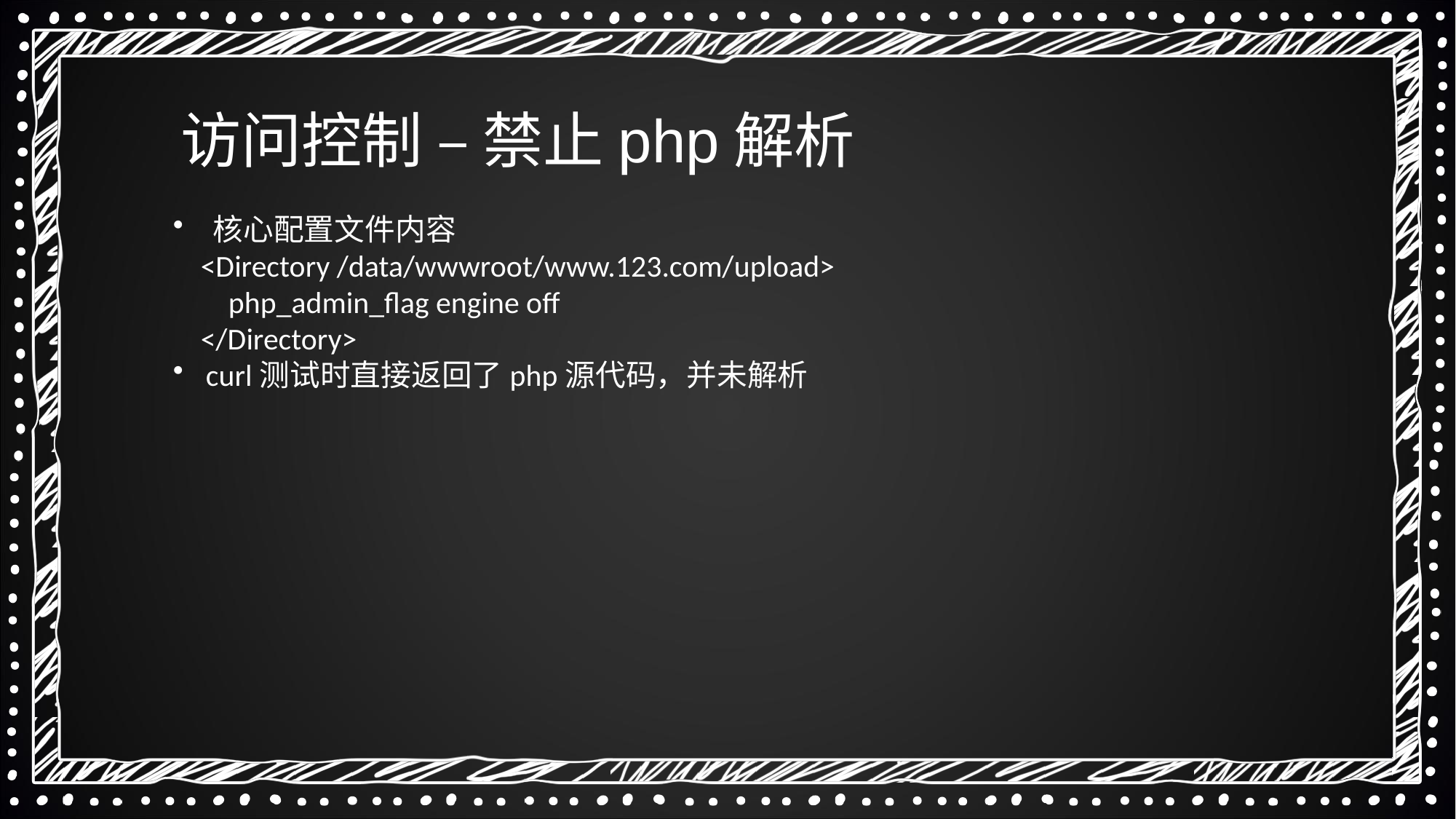

访问控制 – 禁止php解析
 核心配置文件内容
    <Directory /data/wwwroot/www.123.com/upload>
        php_admin_flag engine off
    </Directory>
 curl测试时直接返回了php源代码，并未解析